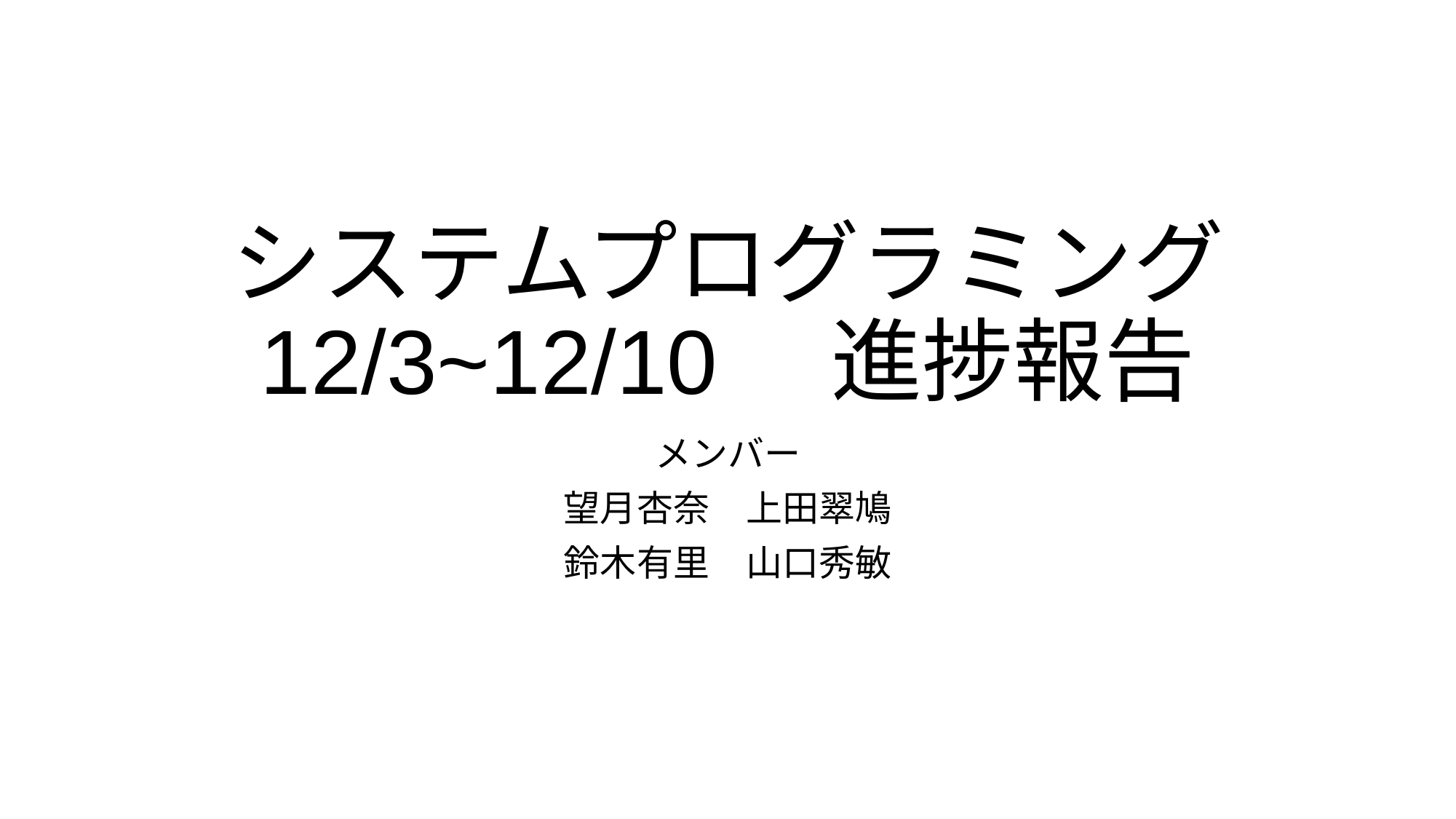

# システムプログラミング 12/3~12/10　進捗報告
メンバー
望月杏奈　上田翠鳩
鈴木有里　山口秀敏